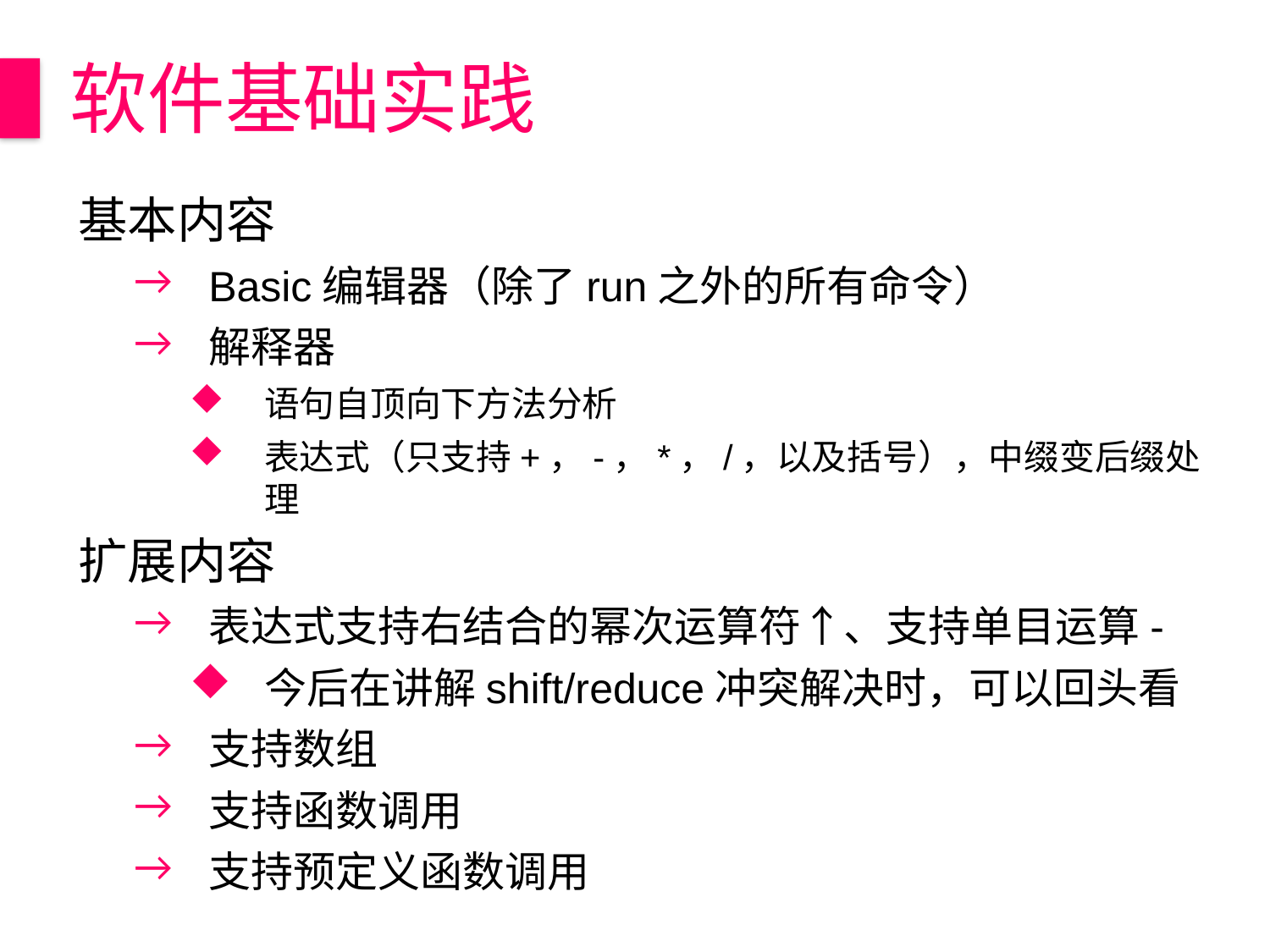

# 软件基础实践

基本内容
Basic编辑器（除了run之外的所有命令）
解释器
语句自顶向下方法分析
表达式（只支持+，-，*，/，以及括号），中缀变后缀处理
扩展内容
表达式支持右结合的幂次运算符↑、支持单目运算-
今后在讲解shift/reduce冲突解决时，可以回头看
支持数组
支持函数调用
支持预定义函数调用